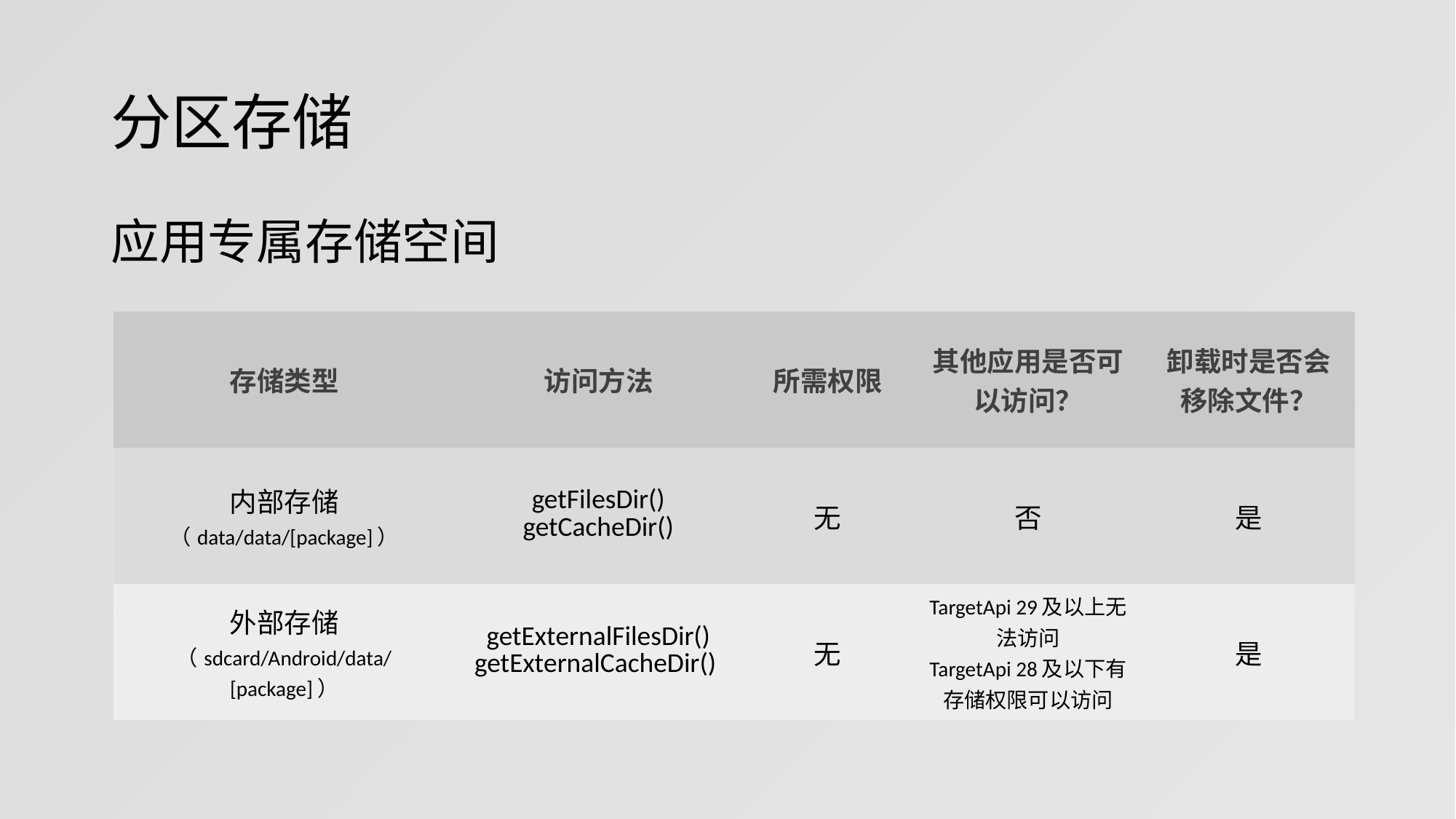

# 分区存储
应用专属存储空间

| 存储类型 | 访问方法 | 所需权限 | 其他应用是否可以访问？ | 卸载时是否会移除文件？ |
| --- | --- | --- | --- | --- |
| 内部存储 （data/data/[package]） | getFilesDir() getCacheDir() | 无 | 否 | 是 |
| 外部存储 （sdcard/Android/data/[package]） | getExternalFilesDir() getExternalCacheDir() | 无 | TargetApi 29及以上无法访问 TargetApi 28及以下有存储权限可以访问 | 是 |